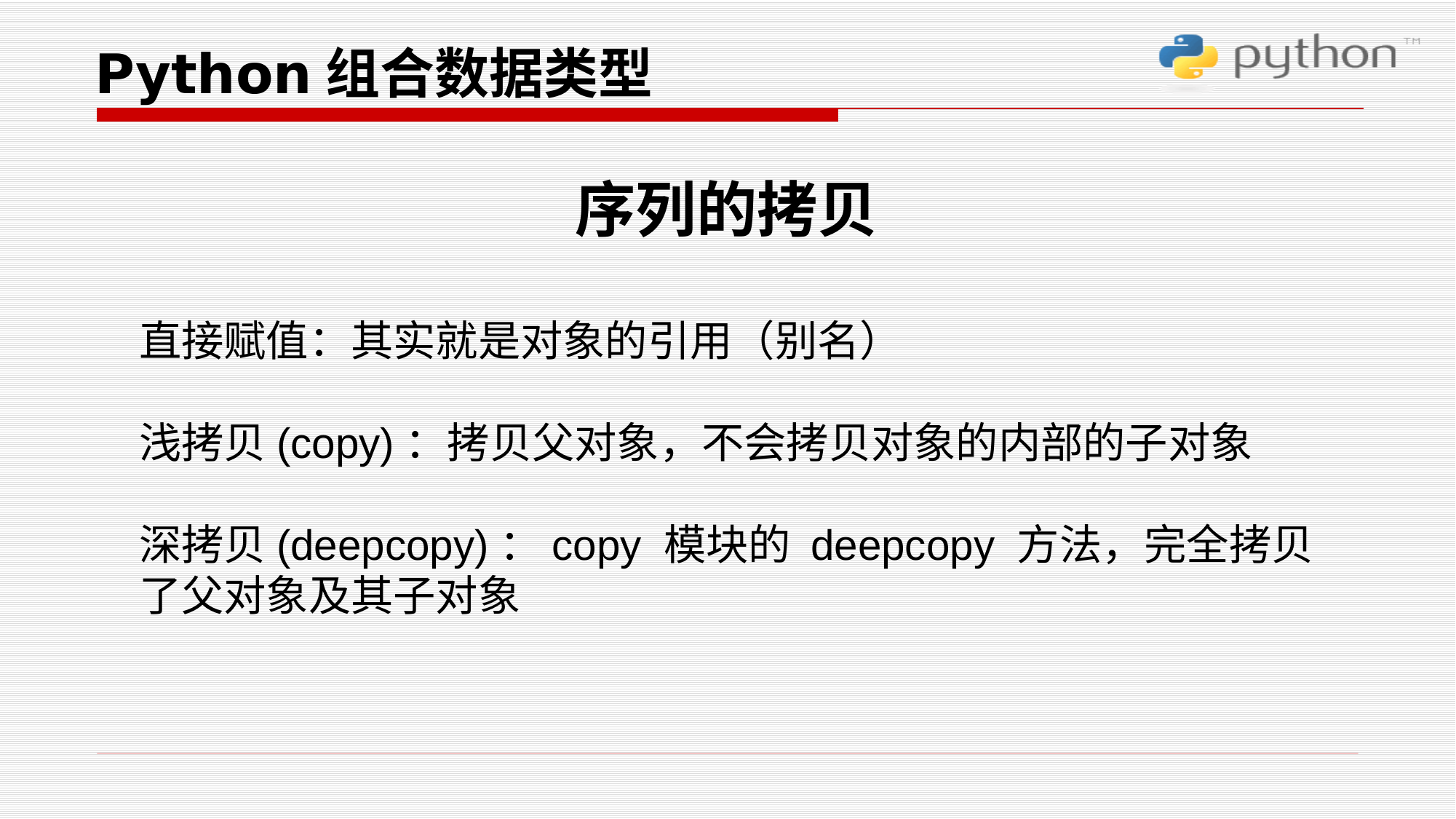

Python组合数据类型
序列的拷贝
直接赋值：其实就是对象的引用（别名）

浅拷贝(copy)：拷贝父对象，不会拷贝对象的内部的子对象

深拷贝(deepcopy)：copy 模块的 deepcopy 方法，完全拷贝了父对象及其子对象